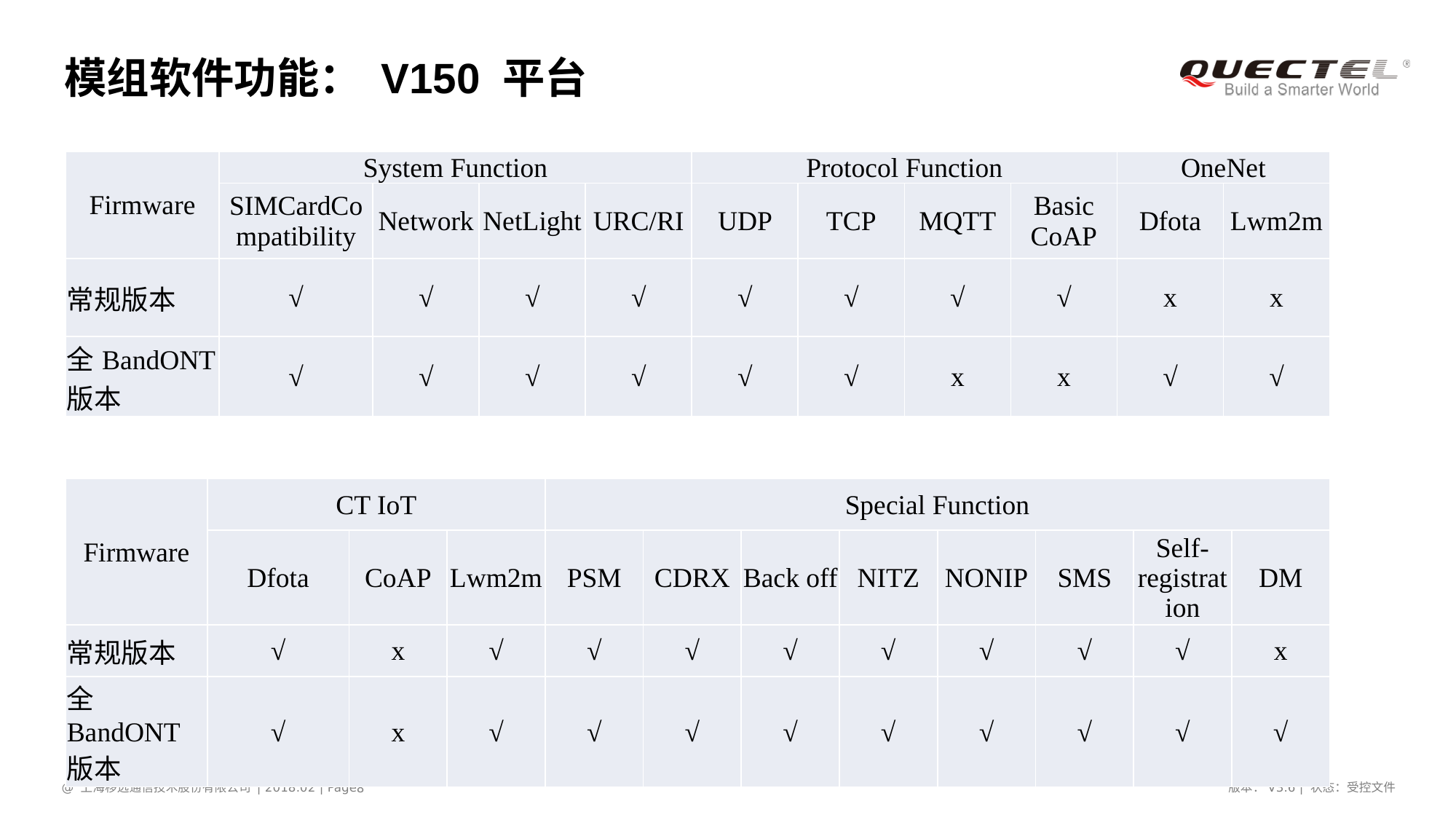

# 模组软件功能： V150 平台
| Firmware | System Function |  |  |  | Protocol Function |  |  |  | OneNet |  |
| --- | --- | --- | --- | --- | --- | --- | --- | --- | --- | --- |
|  | SIMCardCompatibility | Network | NetLight | URC/RI | UDP | TCP | MQTT | Basic CoAP | Dfota | Lwm2m |
| 常规版本 | √ | √ | √ | √ | √ | √ | √ | √ | x | x |
| 全BandONT版本 | √ | √ | √ | √ | √ | √ | x | x | √ | √ |
| Firmware | CT IoT |  |  | Special Function |  |  |  |  |  |  |  |
| --- | --- | --- | --- | --- | --- | --- | --- | --- | --- | --- | --- |
|  | Dfota | CoAP | Lwm2m | PSM | CDRX | Back off | NITZ | NONIP | SMS | Self-registration | DM |
| 常规版本 | √ | x | √ | √ | √ | √ | √ | √ | √ | √ | x |
| 全BandONT版本 | √ | x | √ | √ | √ | √ | √ | √ | √ | √ | √ |